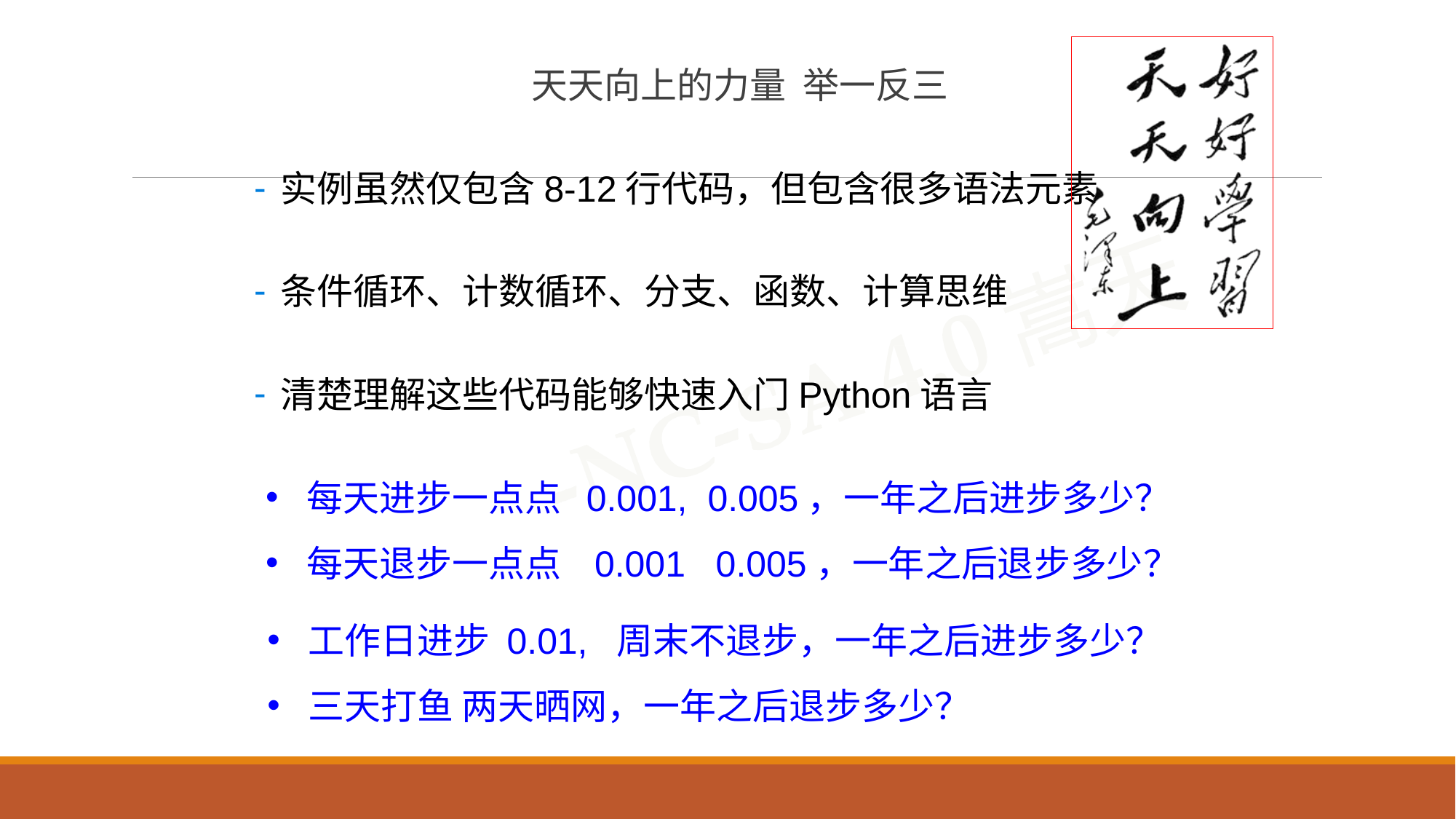

天天向上的力量  举一反三

实例虽然仅包含8-12行代码，但包含很多语法元素

条件循环、计数循环、分支、函数、计算思维

清楚理解这些代码能够快速入门Python语言

每天进步一点点  0.001,  0.005，一年之后进步多少？
每天退步一点点   0.001   0.005，一年之后退步多少？

工作日进步 0.01,  周末不退步，一年之后进步多少？
三天打鱼 两天晒网，一年之后退步多少？